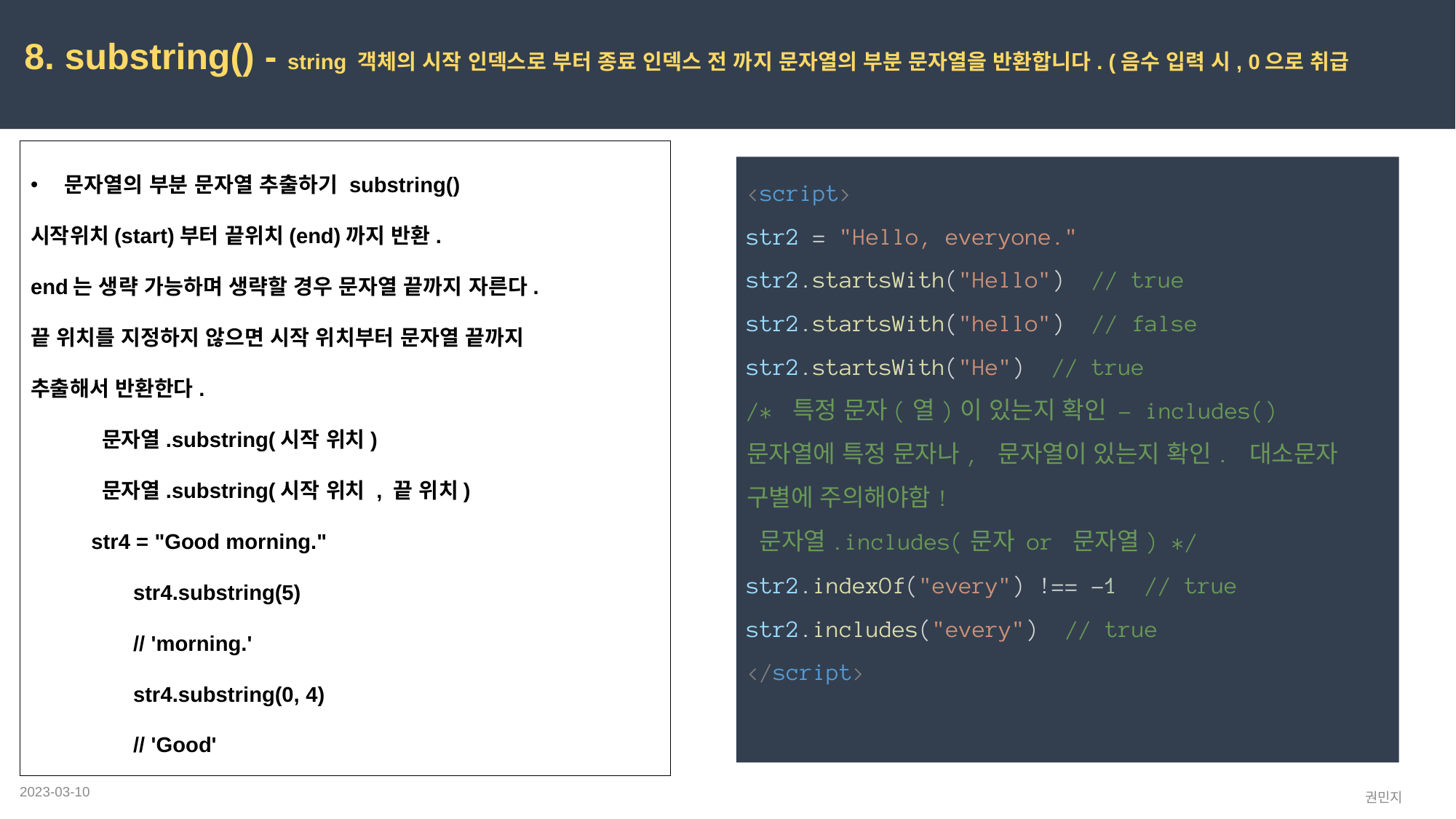

8. substring() - string 객체의 시작 인덱스로 부터 종료 인덱스 전 까지 문자열의 부분 문자열을 반환합니다. (음수 입력 시, 0으로 취급
문자열의 부분 문자열 추출하기 substring()
시작위치(start)부터 끝위치(end)까지 반환.
end는 생략 가능하며 생략할 경우 문자열 끝까지 자른다.
끝 위치를 지정하지 않으면 시작 위치부터 문자열 끝까지
추출해서 반환한다.
           문자열.substring(시작 위치)
           문자열.substring(시작 위치 , 끝 위치)
 str4 = "Good morning."
        str4.substring(5)
        // 'morning.'
        str4.substring(0, 4)
        // 'Good'
<script>
str2 = "Hello, everyone."
str2.startsWith("Hello")  // true
str2.startsWith("hello")  // false
str2.startsWith("He")  // true
/* 특정 문자(열)이 있는지 확인 - includes()
문자열에 특정 문자나, 문자열이 있는지 확인. 대소문자 구별에 주의해야함!
 문자열.includes(문자 or 문자열) */
str2.indexOf("every") !== -1  // true
str2.includes("every")  // true
</script>
2023-03-10
권민지